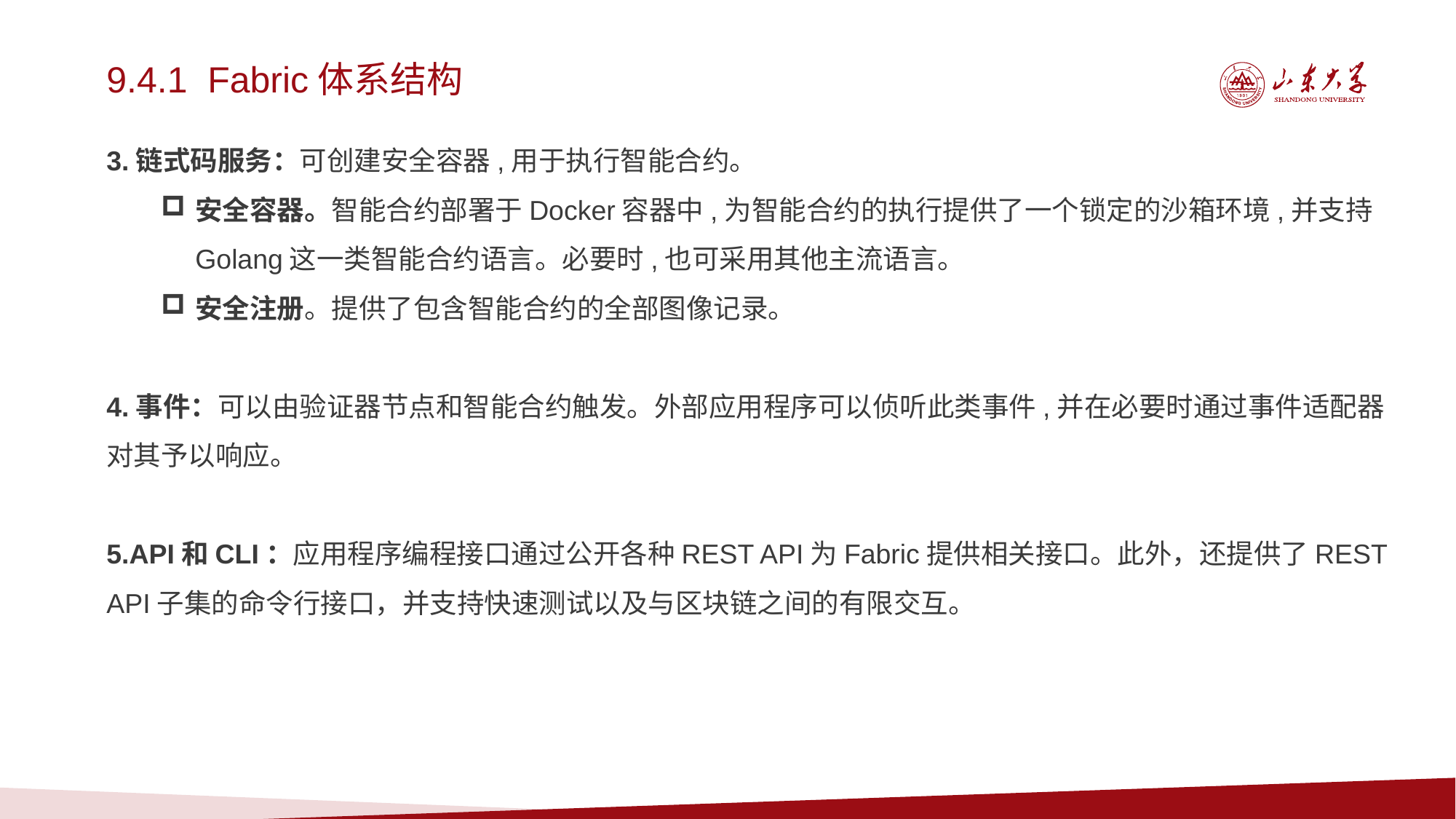

9.4.1  Fabric体系结构
3.链式码服务：可创建安全容器,用于执行智能合约。
安全容器。智能合约部署于Docker容器中,为智能合约的执行提供了一个锁定的沙箱环境,并支持 Golang这一类智能合约语言。必要时,也可采用其他主流语言。
安全注册。提供了包含智能合约的全部图像记录。

4.事件：可以由验证器节点和智能合约触发。外部应用程序可以侦听此类事件,并在必要时通过事件适配器对其予以响应。

5.API和CLI：应用程序编程接口通过公开各种REST API为Fabric提供相关接口。此外，还提供了REST API子集的命令行接口，并支持快速测试以及与区块链之间的有限交互。